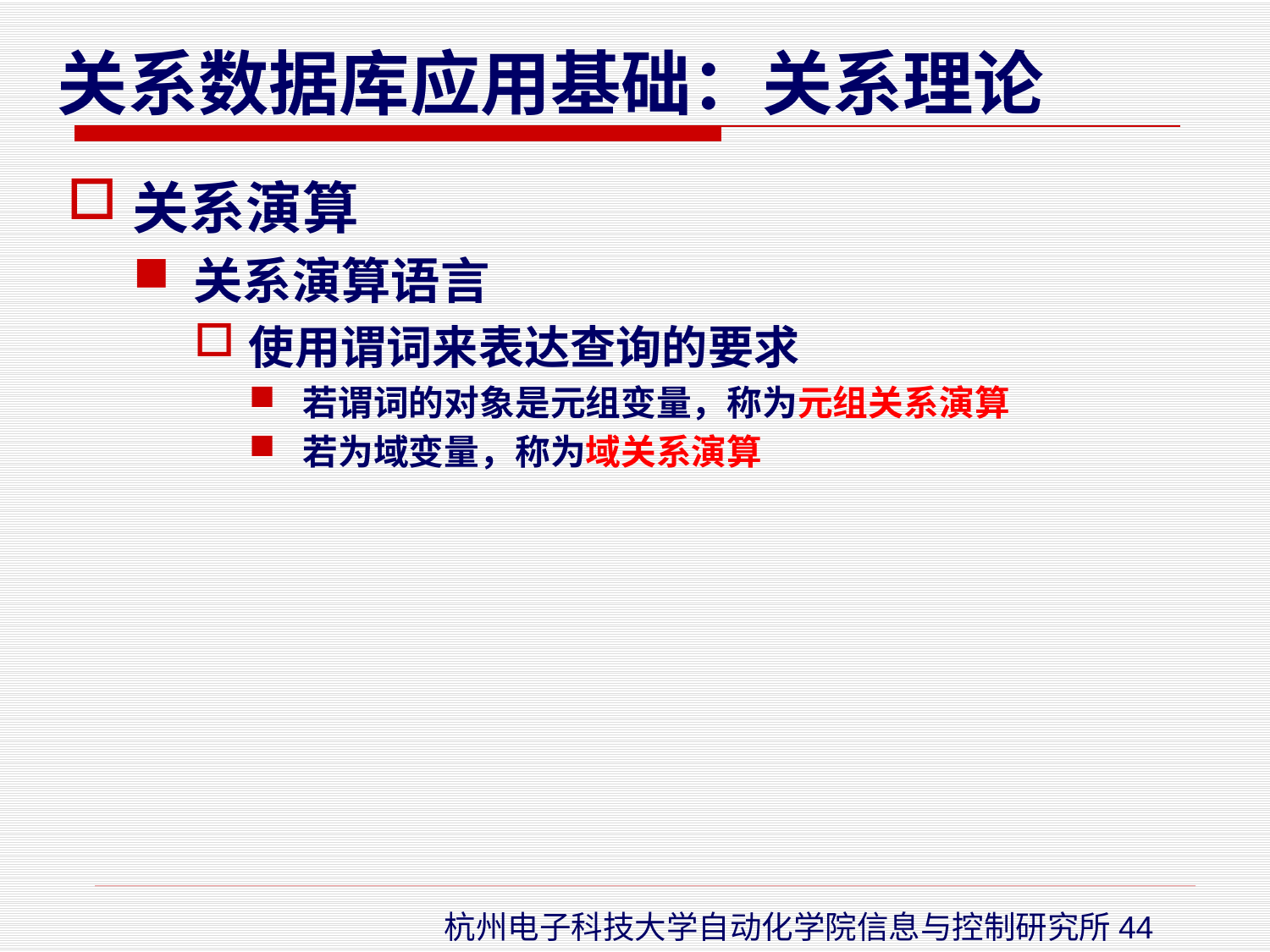

关系演算
关系演算语言
使用谓词来表达查询的要求
若谓词的对象是元组变量，称为元组关系演算
若为域变量，称为域关系演算